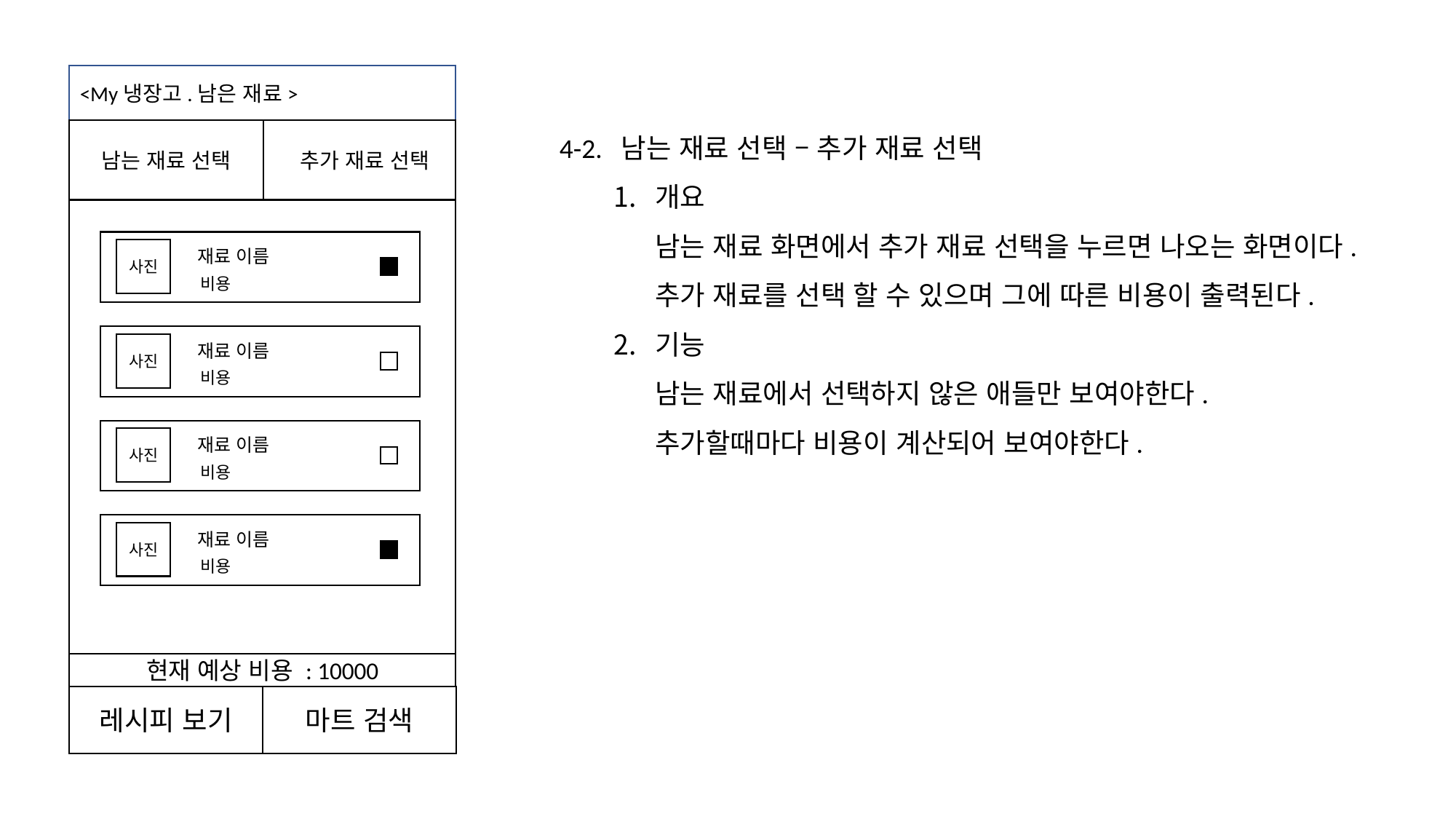

<My냉장고.남은 재료>
4-2.  남는 재료 선택 – 추가 재료 선택
개요
남는 재료 화면에서 추가 재료 선택을 누르면 나오는 화면이다.
추가 재료를 선택 할 수 있으며 그에 따른 비용이 출력된다.
기능
남는 재료에서 선택하지 않은 애들만 보여야한다.
추가할때마다 비용이 계산되어 보여야한다.
 추가 재료 선택
남는 재료 선택

사진
재료 이름

비용

사진
재료 이름

비용

사진
재료 이름

비용

사진
재료 이름

비용
현재 예상 비용 : 10000
레시피 보기
마트 검색